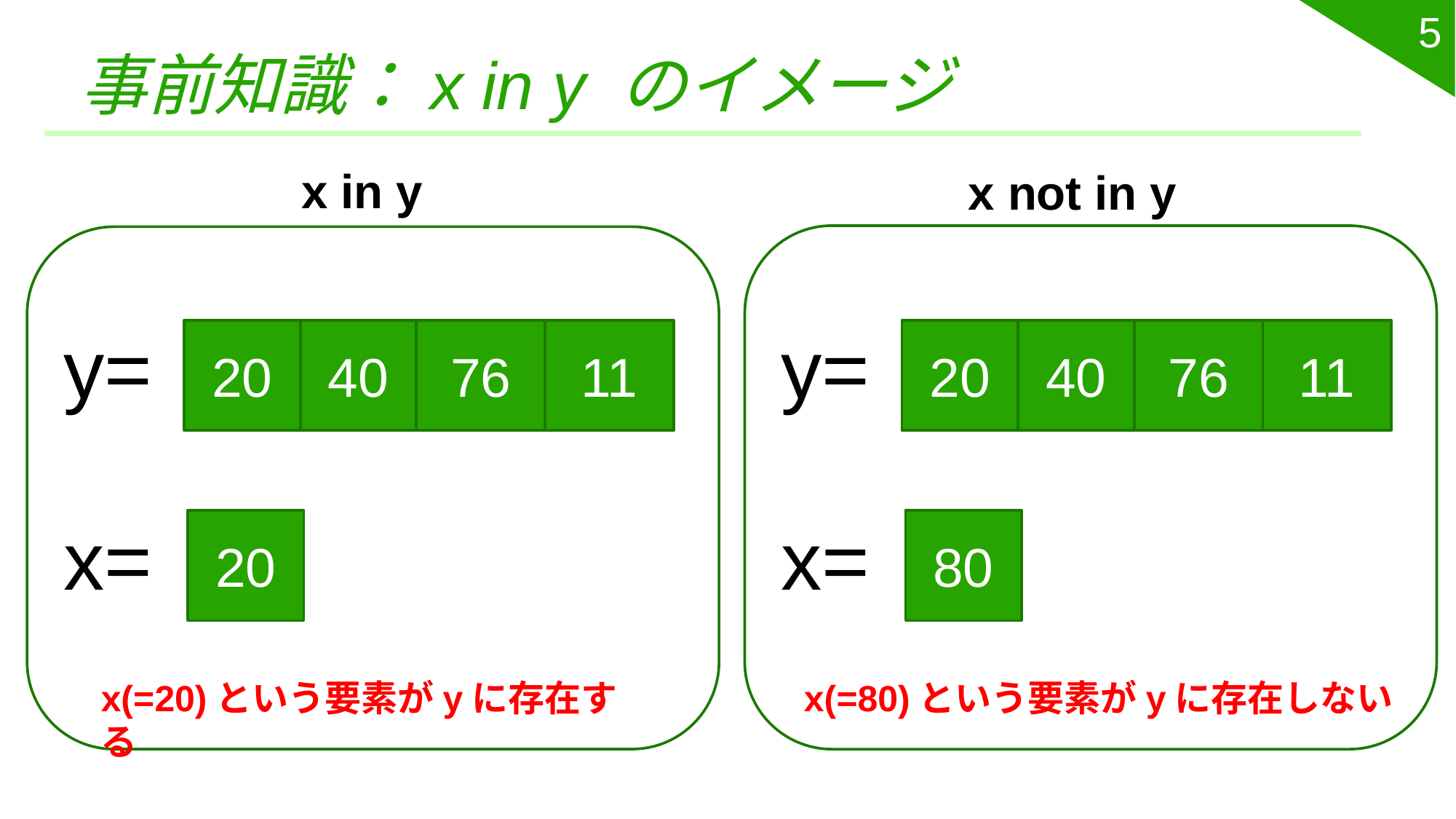

5
# 事前知識：x in y のイメージ
x in y
x not in y

y=
y=
20
40
76
11
20
40
76
11
x=
x=
20
80
x(=20)という要素がyに存在する
x(=80)という要素がyに存在しない